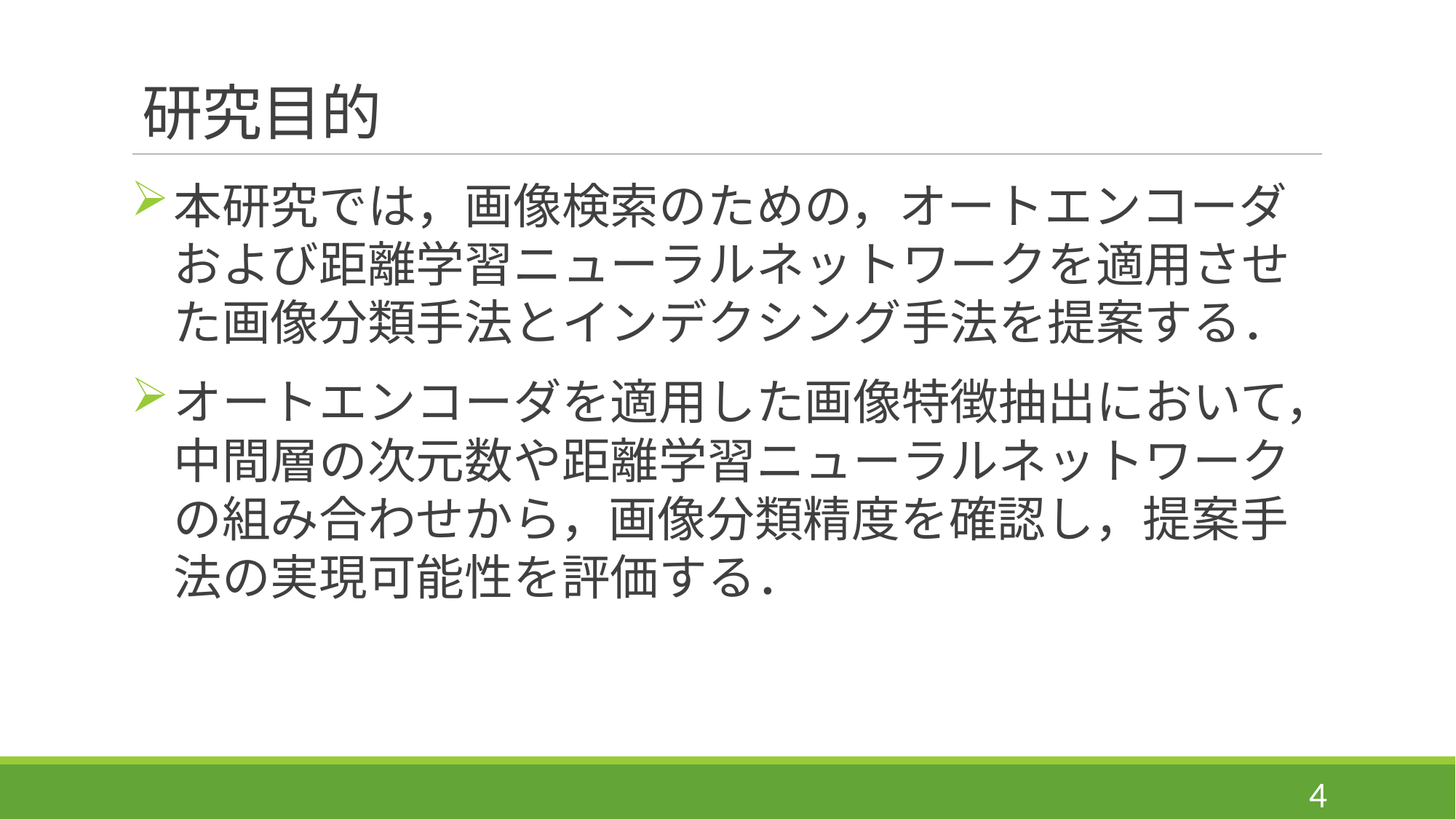

# 研究目的
本研究では，画像検索のための，オートエンコーダおよび距離学習ニューラルネットワークを適用させた画像分類手法とインデクシング手法を提案する．
オートエンコーダを適用した画像特徴抽出において，中間層の次元数や距離学習ニューラルネットワークの組み合わせから，画像分類精度を確認し，提案手法の実現可能性を評価する．
4